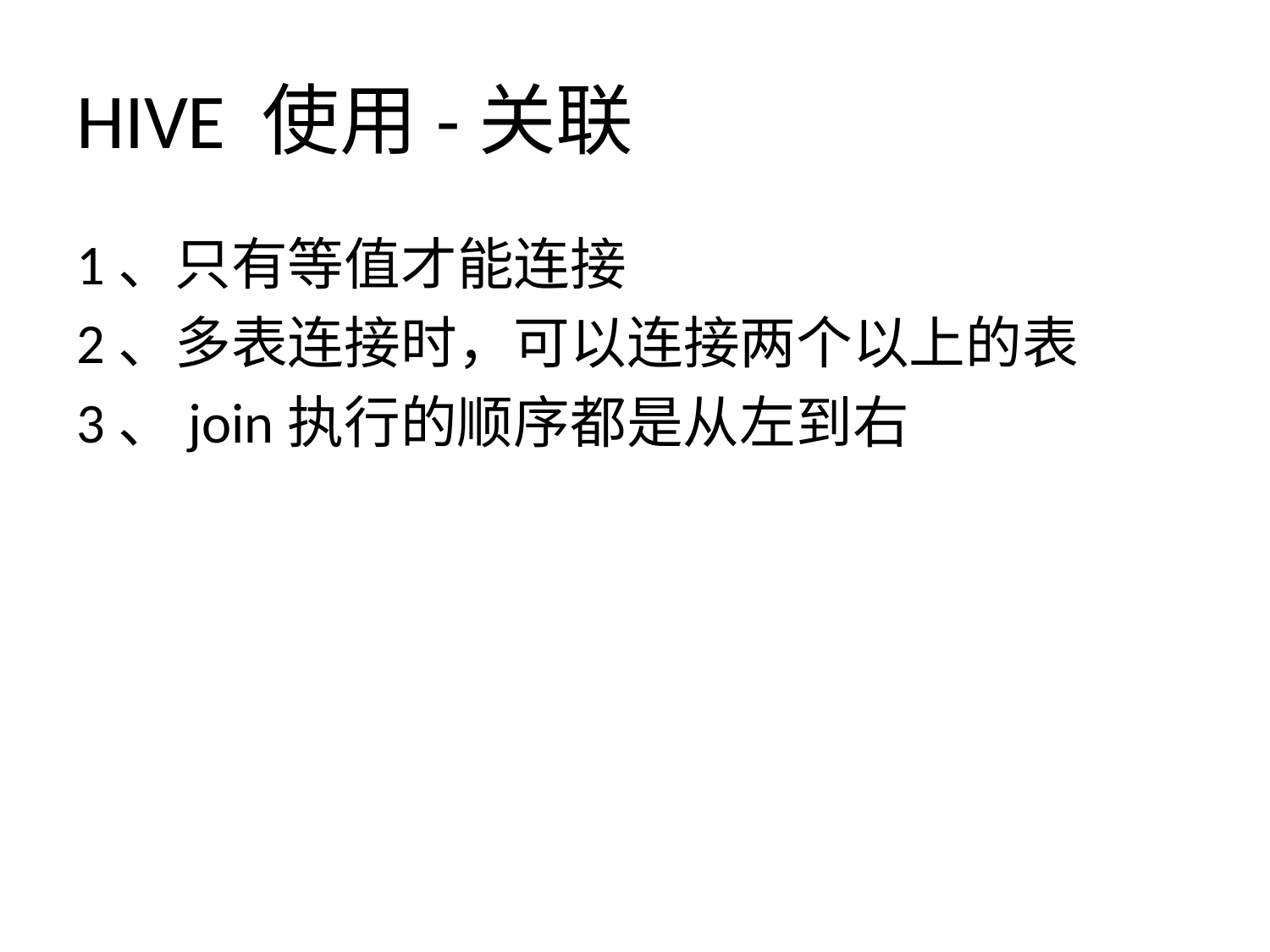

# HIVE 使用-关联
1、只有等值才能连接
2、多表连接时，可以连接两个以上的表
3、join执行的顺序都是从左到右